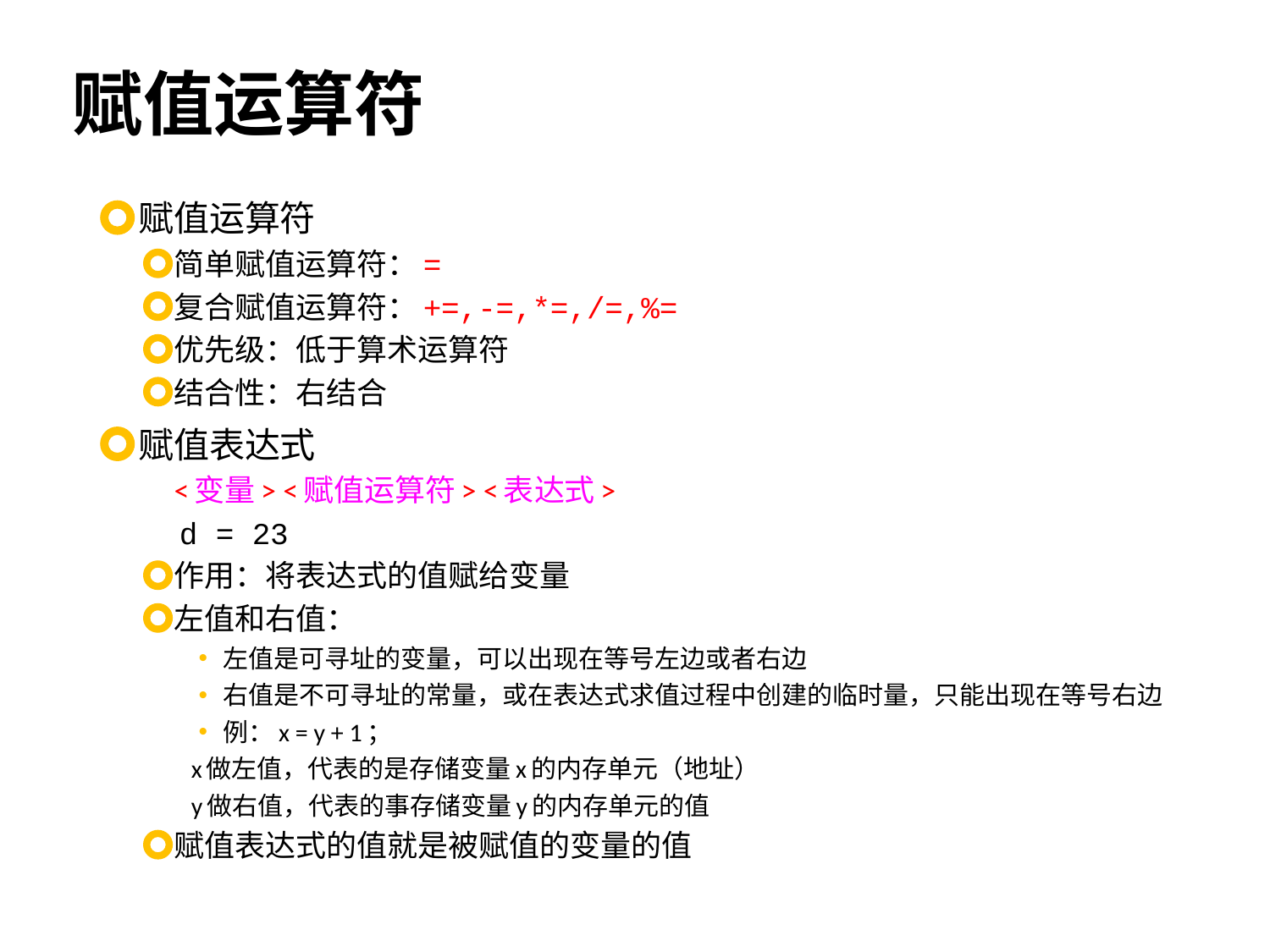

# 赋值运算符
赋值运算符
简单赋值运算符：=
复合赋值运算符：+=,-=,*=,/=,%=
优先级：低于算术运算符
结合性：右结合
赋值表达式
	<变量> <赋值运算符> <表达式>
  d = 23
作用：将表达式的值赋给变量
左值和右值：
左值是可寻址的变量，可以出现在等号左边或者右边
右值是不可寻址的常量，或在表达式求值过程中创建的临时量，只能出现在等号右边
例：x = y + 1；
   x做左值，代表的是存储变量x的内存单元（地址）
   y做右值，代表的事存储变量y的内存单元的值
赋值表达式的值就是被赋值的变量的值